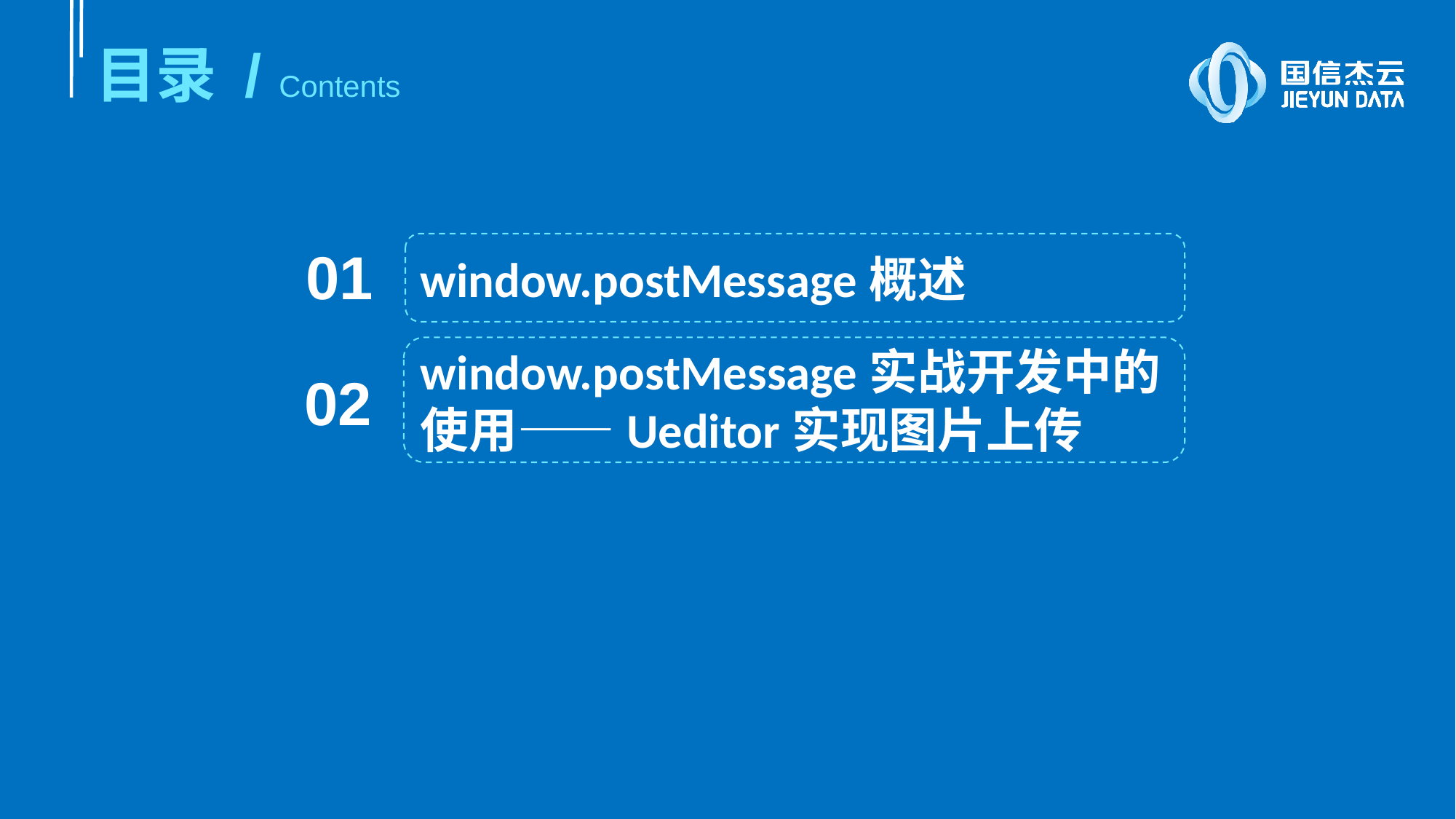

目录 / Contents
window.postMessage概述
01
window.postMessage实战开发中的使用——Ueditor实现图片上传
02